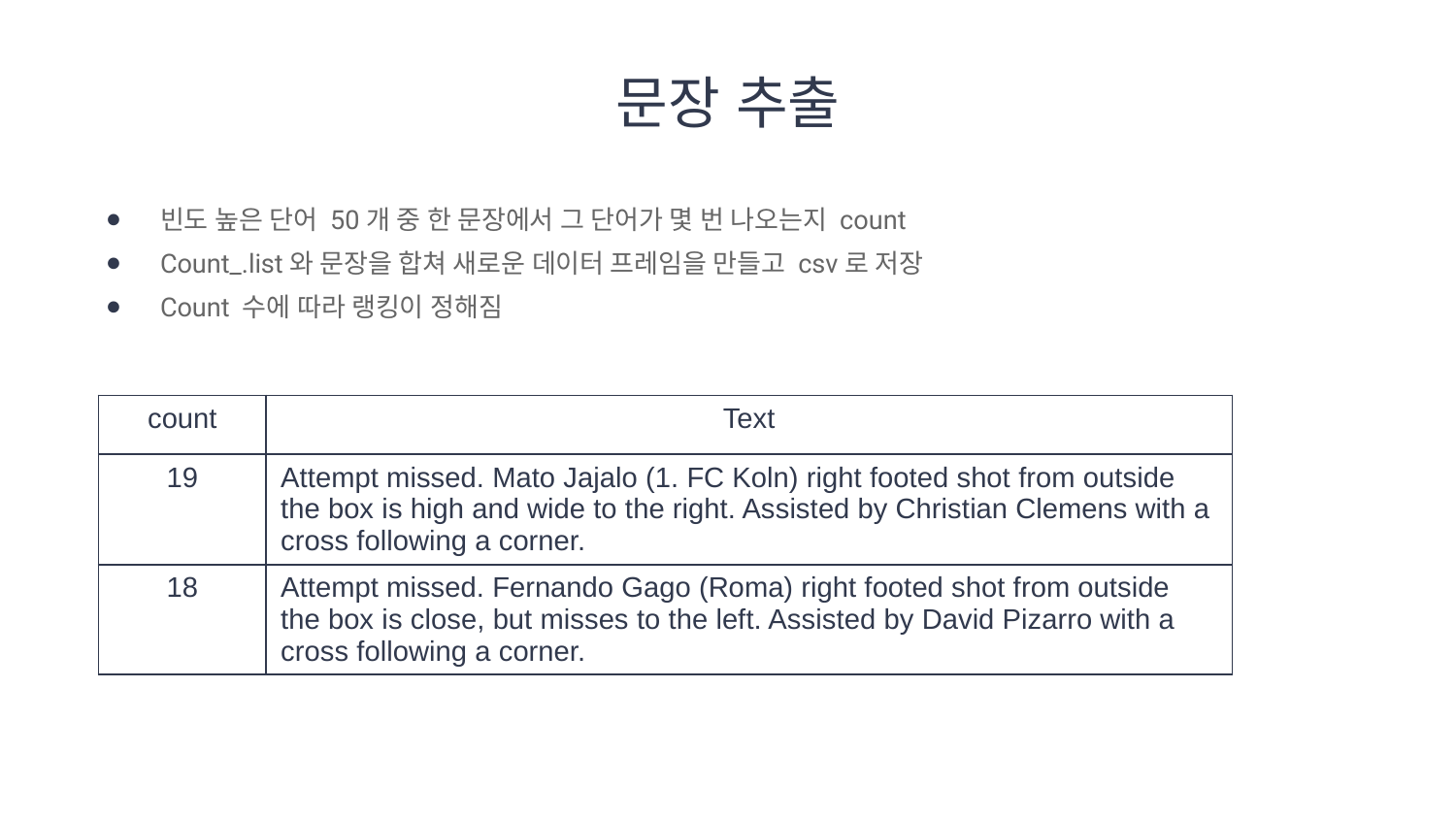

# 문장 추출
빈도 높은 단어 50개 중 한 문장에서 그 단어가 몇 번 나오는지 count
Count_.list와 문장을 합쳐 새로운 데이터 프레임을 만들고 csv로 저장
Count 수에 따라 랭킹이 정해짐

| count | Text |
| --- | --- |
| 19 | Attempt missed. Mato Jajalo (1. FC Koln) right footed shot from outside the box is high and wide to the right. Assisted by Christian Clemens with a cross following a corner. |
| 18 | Attempt missed. Fernando Gago (Roma) right footed shot from outside the box is close, but misses to the left. Assisted by David Pizarro with a cross following a corner. |